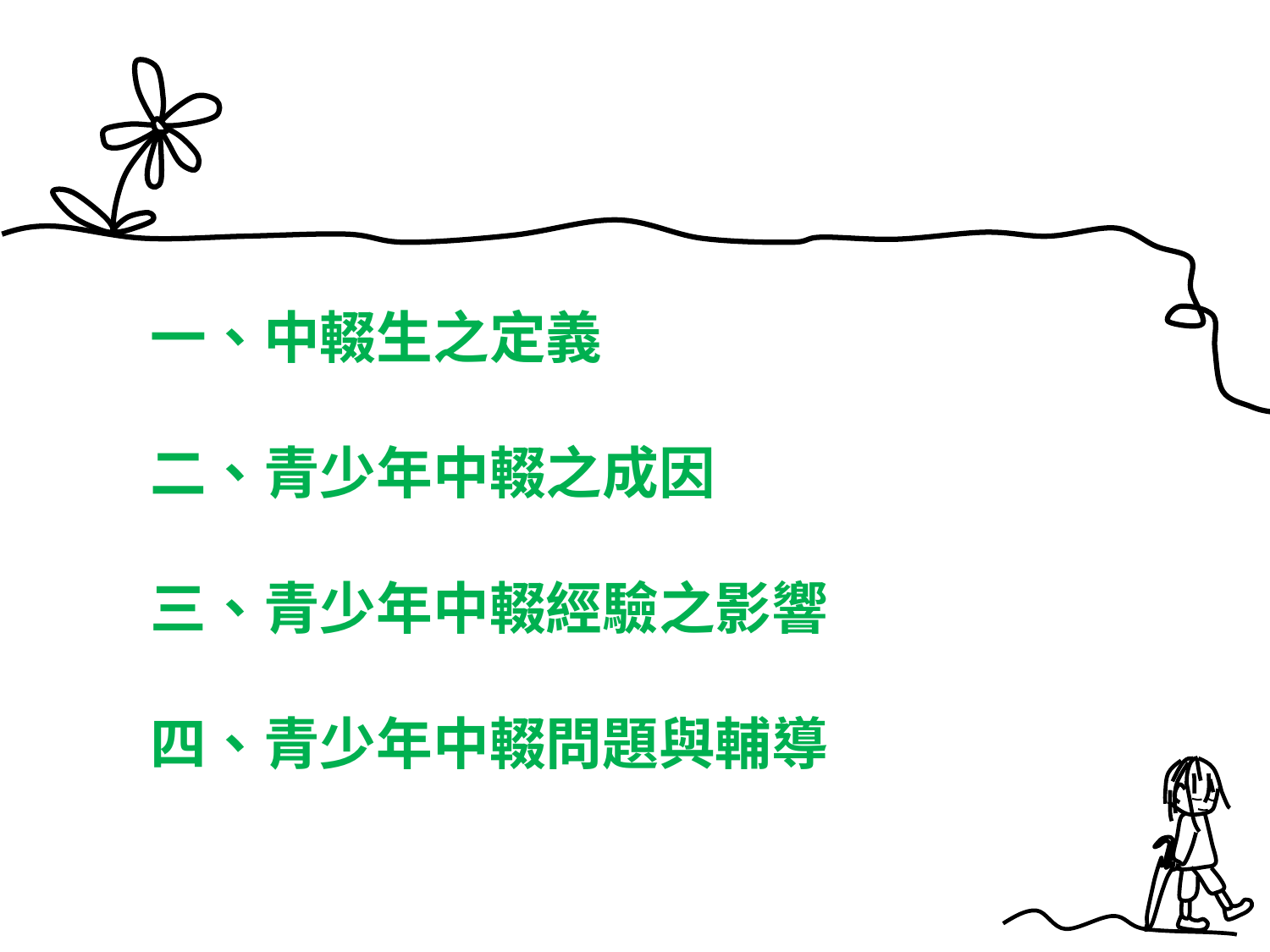

一、中輟生之定義

二、青少年中輟之成因

三、青少年中輟經驗之影響

四、青少年中輟問題與輔導